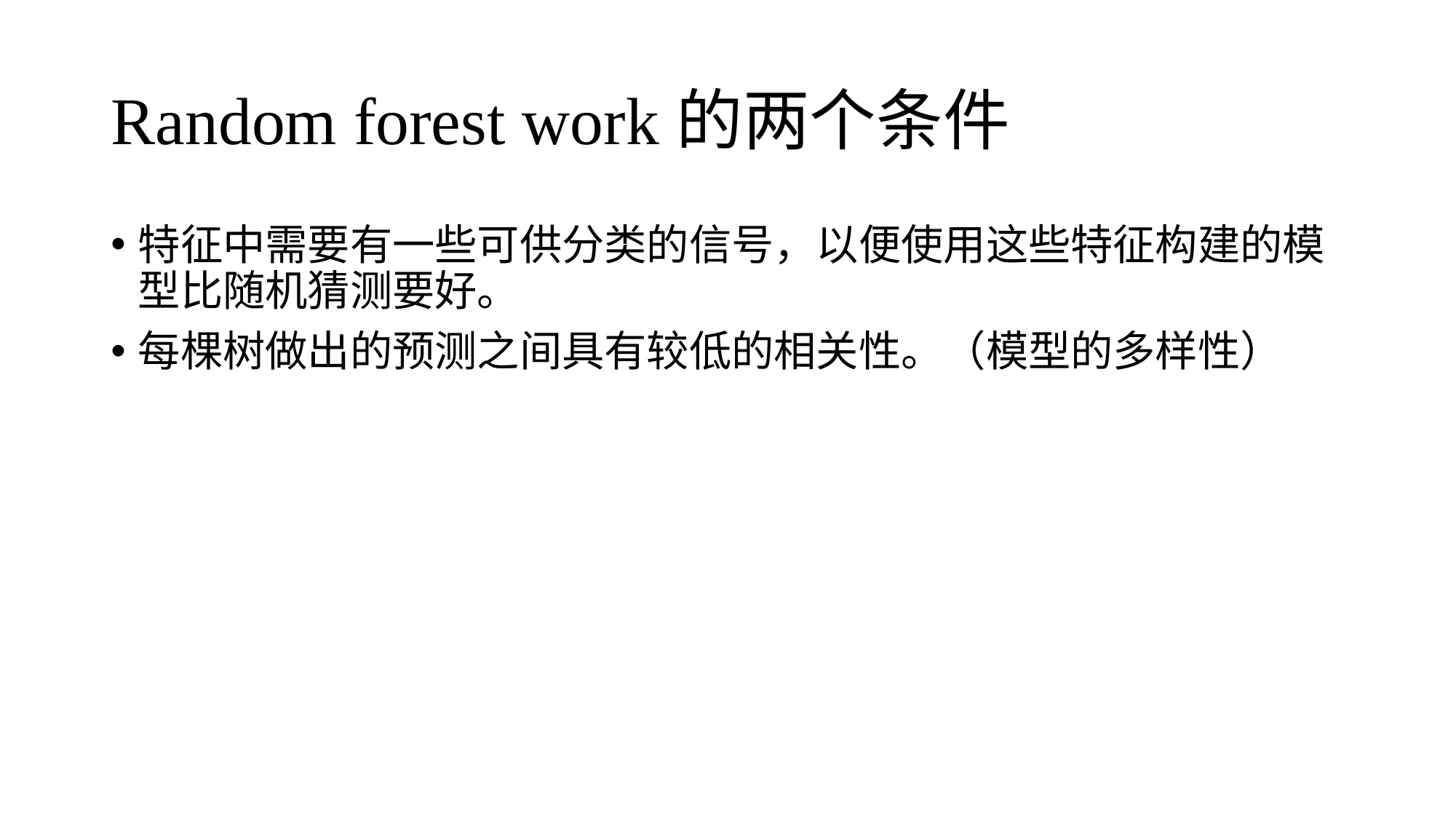

# Random forest work的两个条件
特征中需要有一些可供分类的信号，以便使用这些特征构建的模型比随机猜测要好。
每棵树做出的预测之间具有较低的相关性。（模型的多样性）